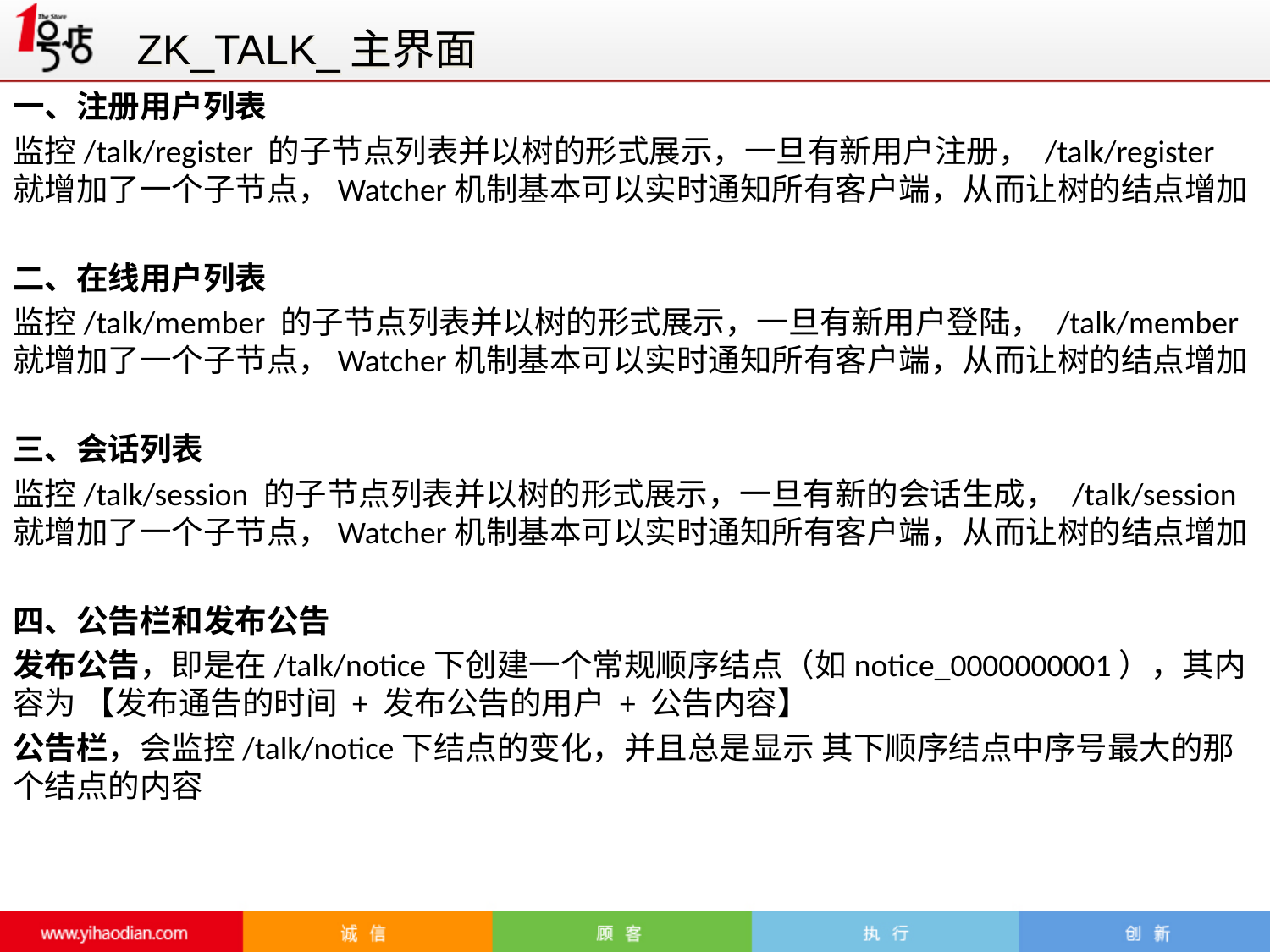

ZK_TALK_主界面
一、注册用户列表
监控/talk/register 的子节点列表并以树的形式展示，一旦有新用户注册， /talk/register 就增加了一个子节点，Watcher机制基本可以实时通知所有客户端，从而让树的结点增加

二、在线用户列表
监控/talk/member 的子节点列表并以树的形式展示，一旦有新用户登陆， /talk/member 就增加了一个子节点，Watcher机制基本可以实时通知所有客户端，从而让树的结点增加

三、会话列表
监控/talk/session 的子节点列表并以树的形式展示，一旦有新的会话生成， /talk/session 就增加了一个子节点，Watcher机制基本可以实时通知所有客户端，从而让树的结点增加

四、公告栏和发布公告
发布公告，即是在/talk/notice下创建一个常规顺序结点（如notice_0000000001），其内容为 【发布通告的时间 + 发布公告的用户 + 公告内容】
公告栏，会监控/talk/notice下结点的变化，并且总是显示 其下顺序结点中序号最大的那个结点的内容